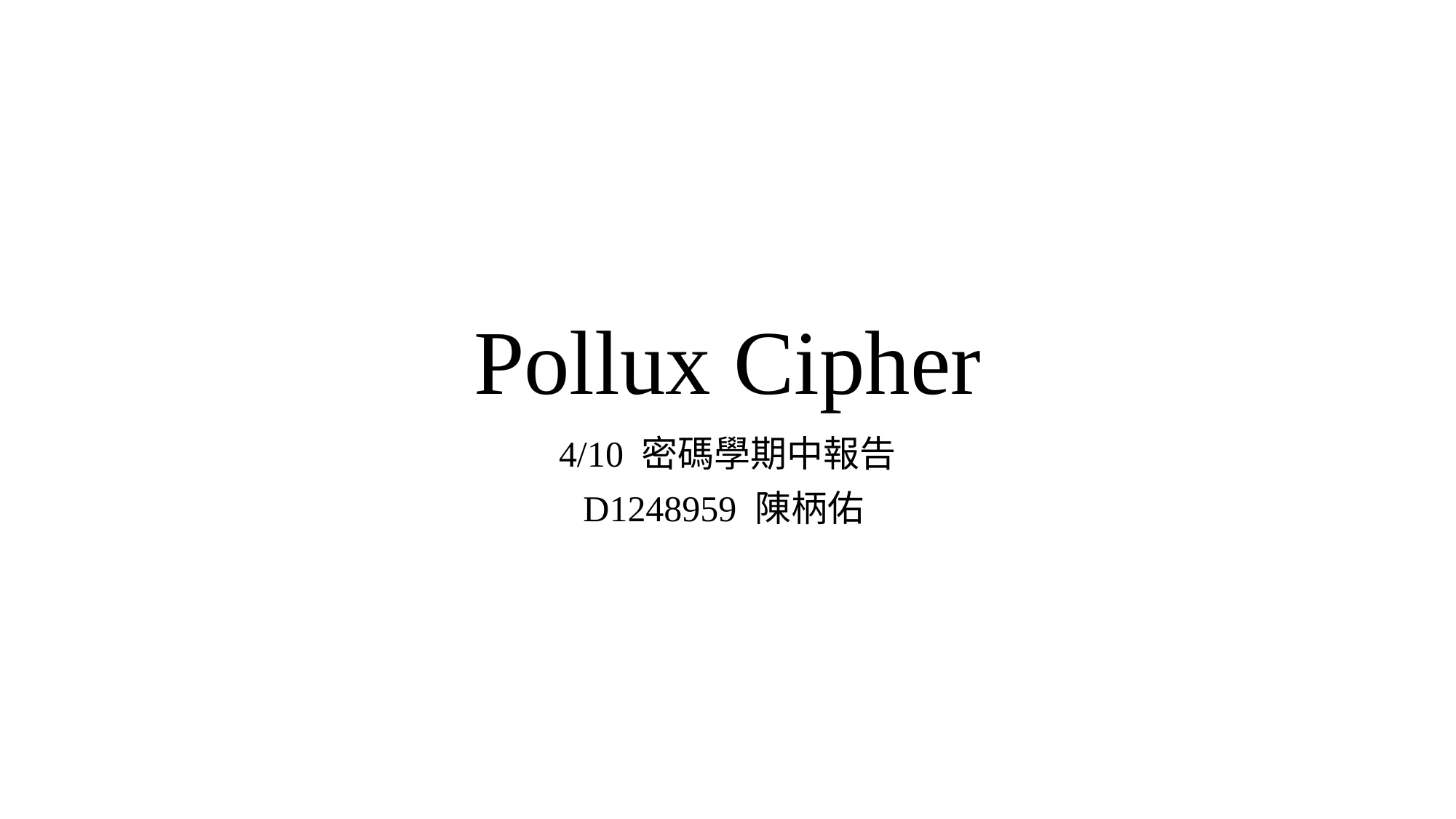

# Pollux Cipher
4/10 密碼學期中報告
D1248959 陳柄佑